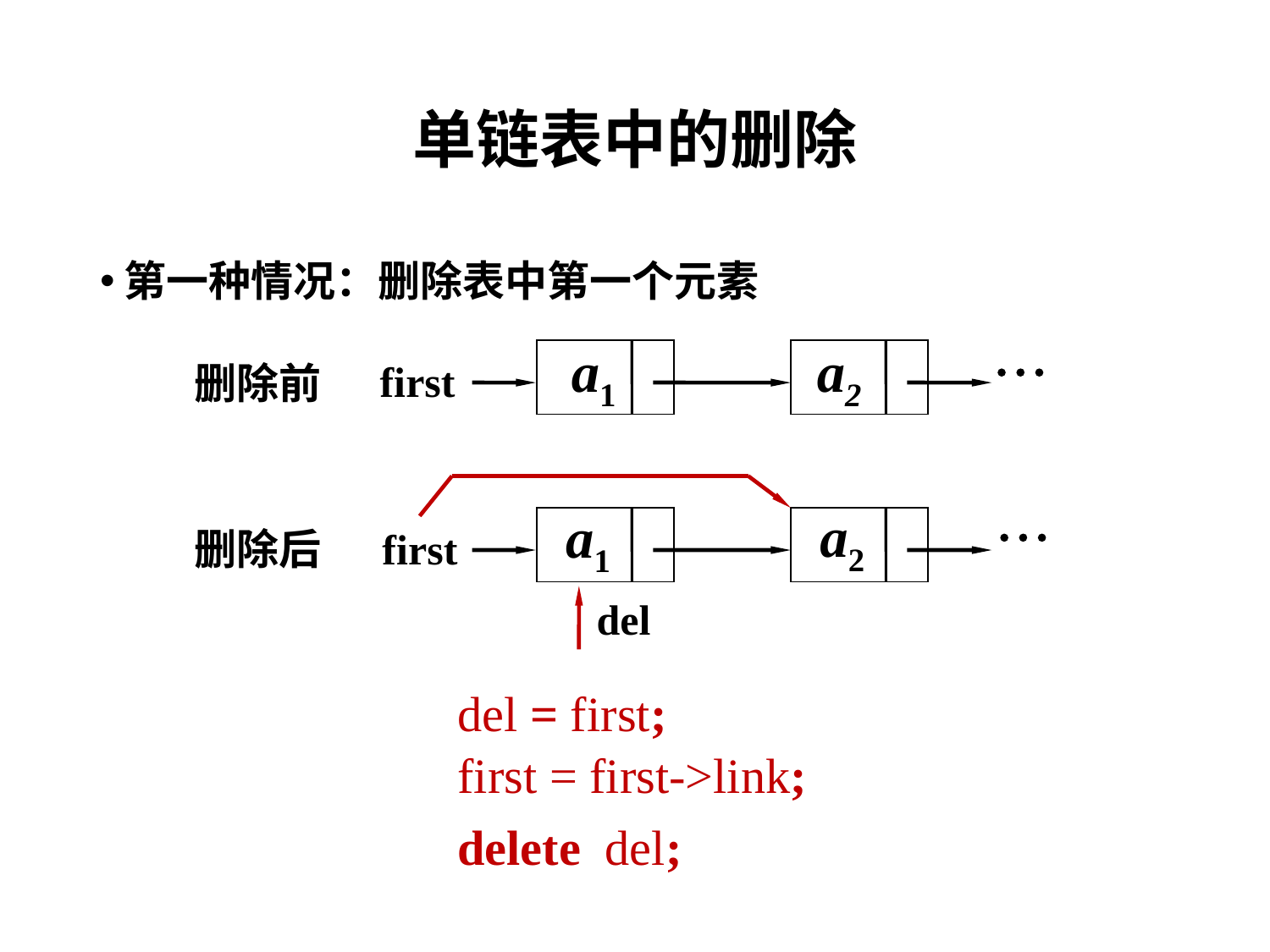

# 单链表中的删除
第一种情况：删除表中第一个元素
…
a1
a2

first
删除前

…
a2
a1

删除后
first

del
del = first;
first = first->link;
delete  del;